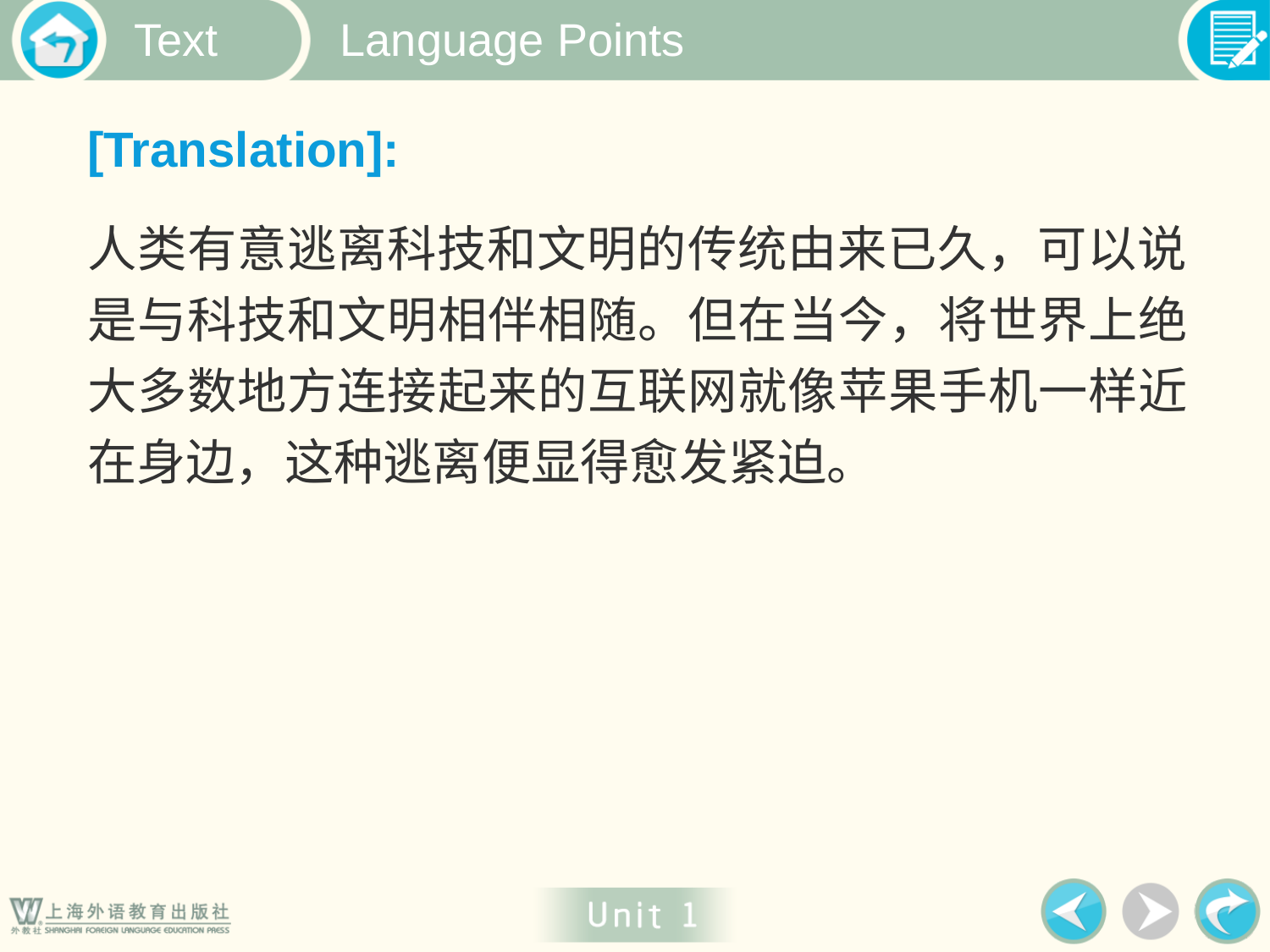

Language Points
[Translation]:

人类有意逃离科技和文明的传统由来已久，可以说是与科技和文明相伴相随。但在当今，将世界上绝大多数地方连接起来的互联网就像苹果手机一样近在身边，这种逃离便显得愈发紧迫。